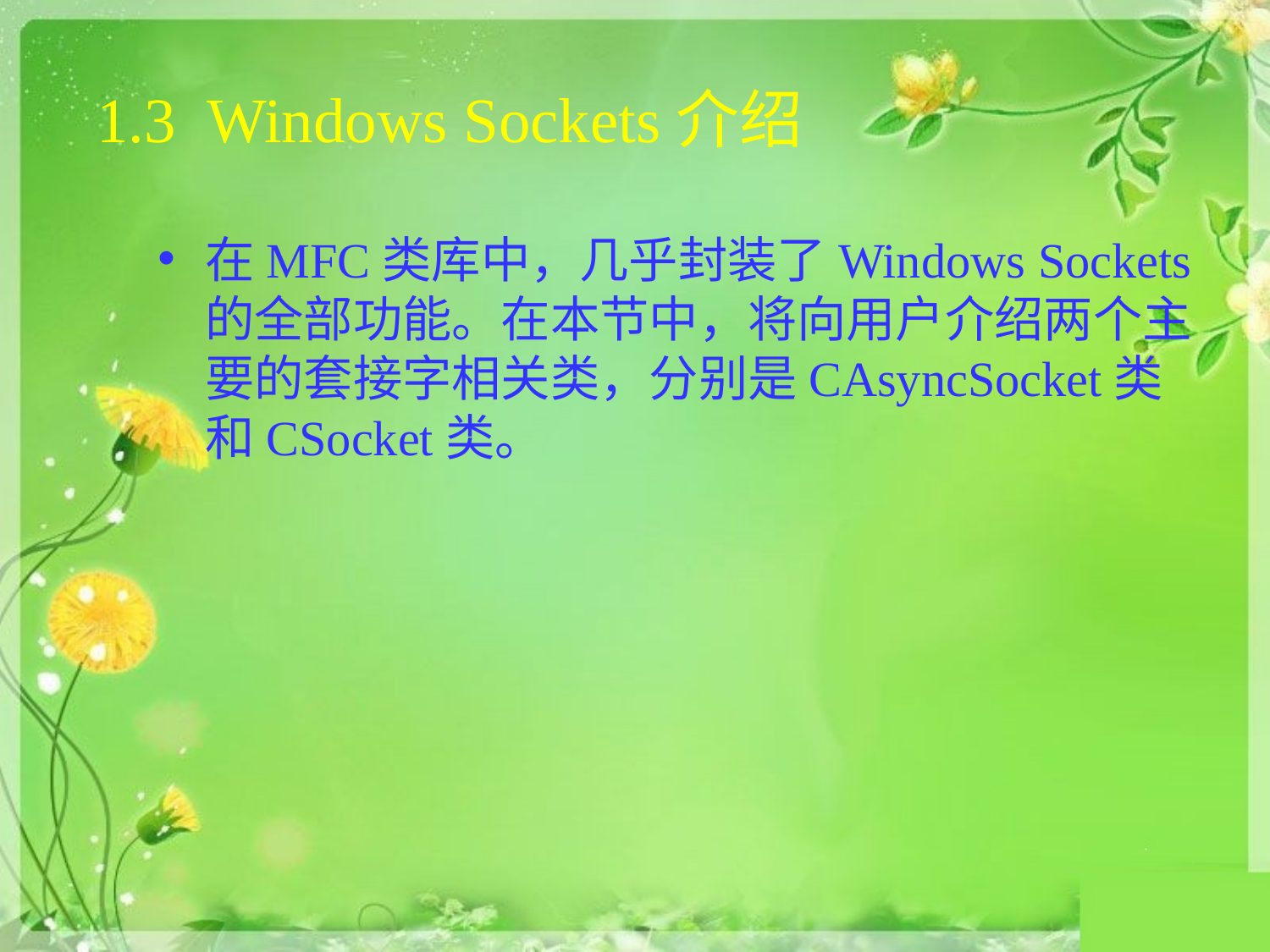

# 1.3  Windows Sockets介绍
在MFC类库中，几乎封装了Windows Sockets的全部功能。在本节中，将向用户介绍两个主要的套接字相关类，分别是CAsyncSocket类和CSocket类。